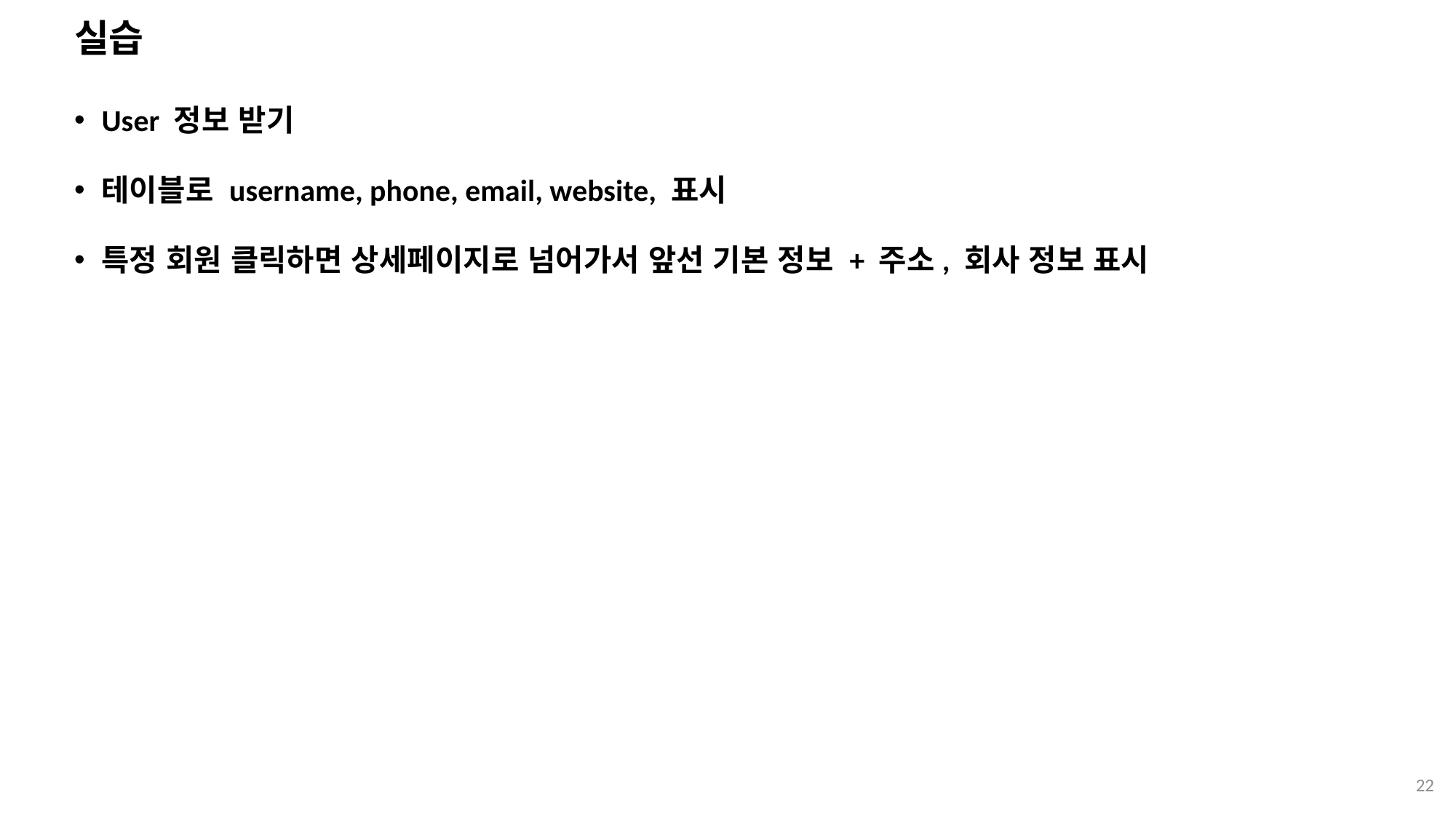

# 실습
User 정보 받기
테이블로 username, phone, email, website, 표시
특정 회원 클릭하면 상세페이지로 넘어가서 앞선 기본 정보 + 주소, 회사 정보 표시

22